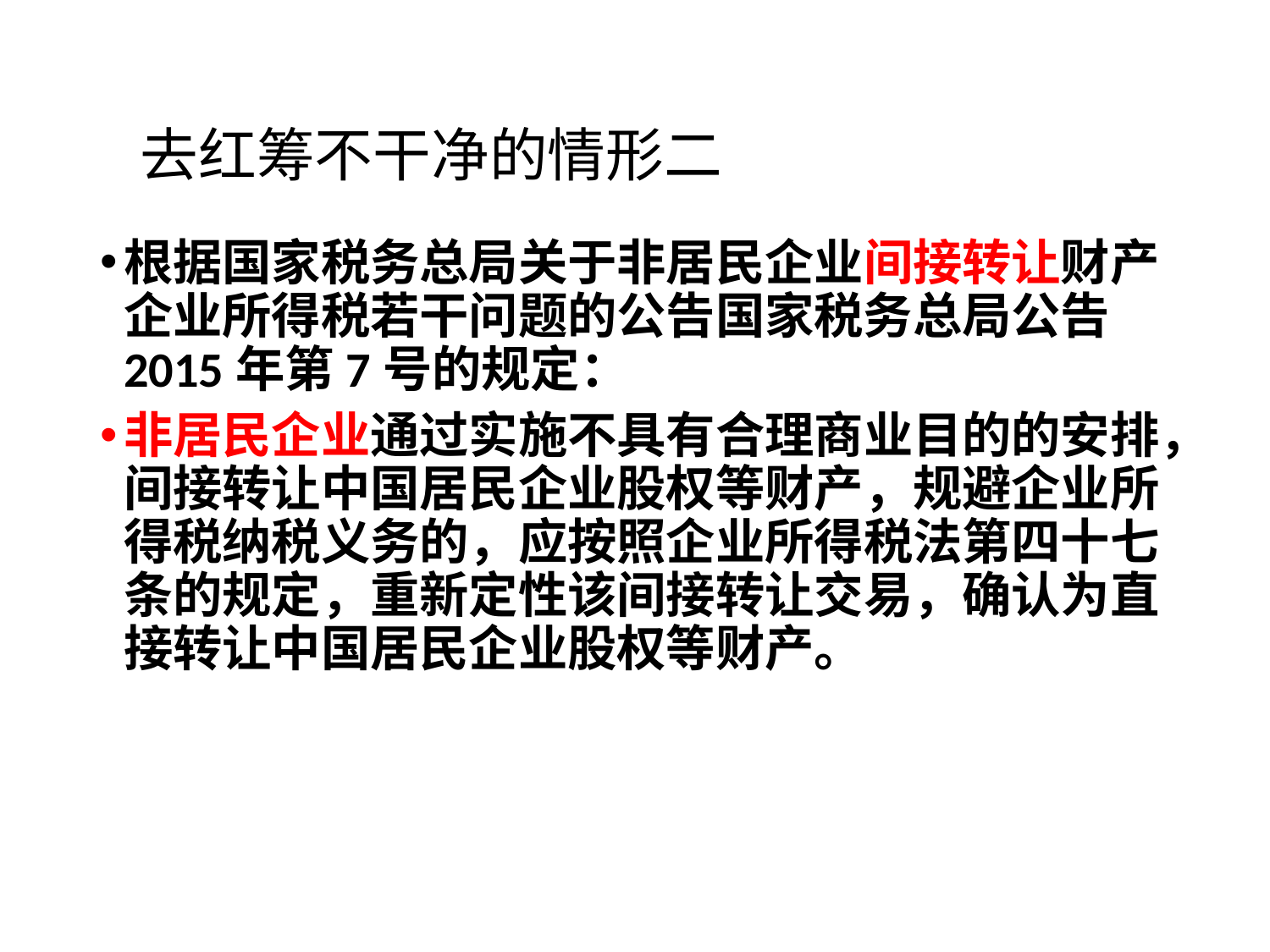

# 去红筹不干净的情形二
根据国家税务总局关于非居民企业间接转让财产企业所得税若干问题的公告国家税务总局公告2015年第7号的规定：
非居民企业通过实施不具有合理商业目的的安排，间接转让中国居民企业股权等财产，规避企业所得税纳税义务的，应按照企业所得税法第四十七条的规定，重新定性该间接转让交易，确认为直接转让中国居民企业股权等财产。